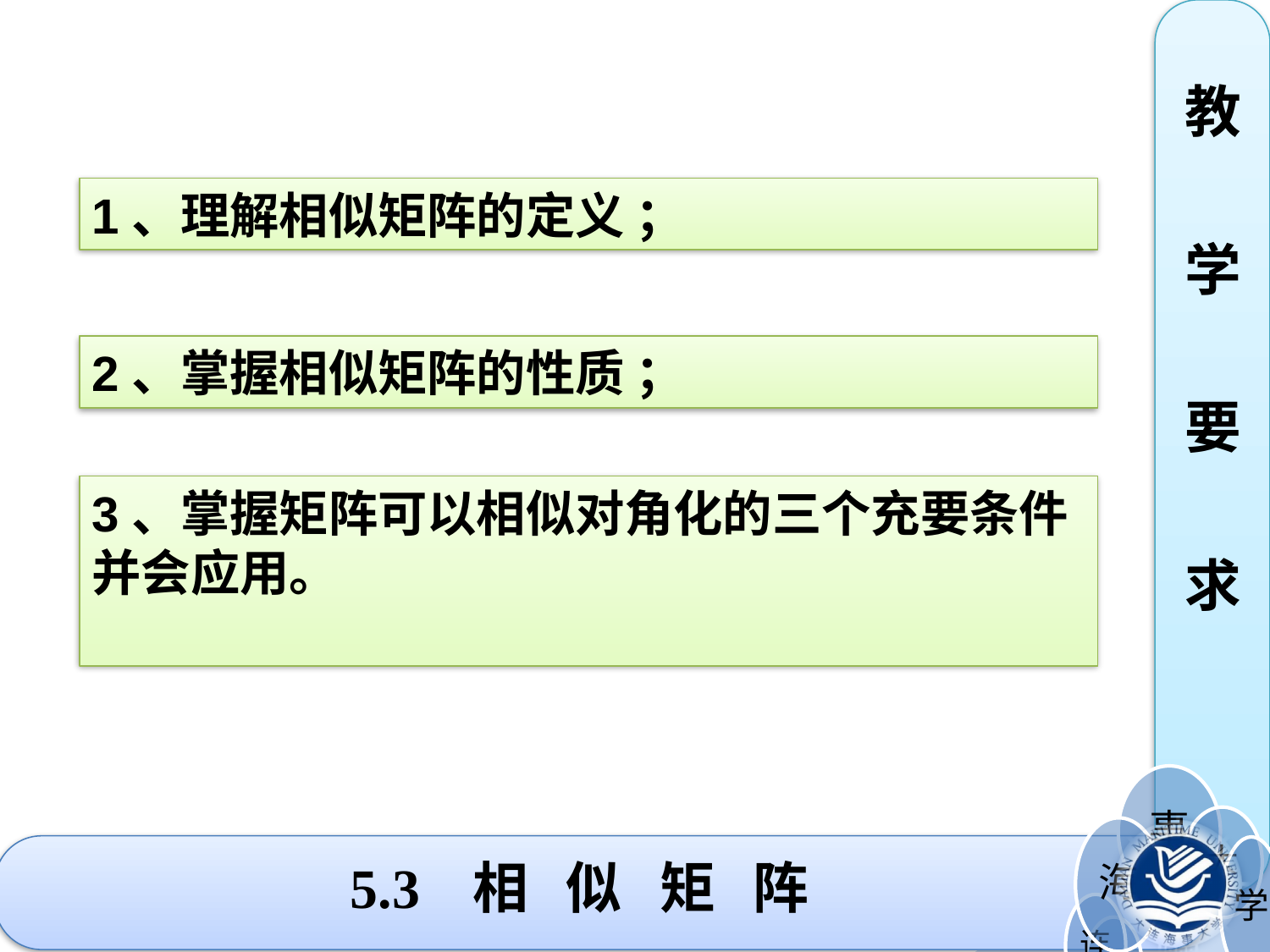

教

学

要

求
1、理解相似矩阵的定义 ；
2、掌握相似矩阵的性质 ；
3、掌握矩阵可以相似对角化的三个充要条件并会应用。

5.3   相   似   矩   阵